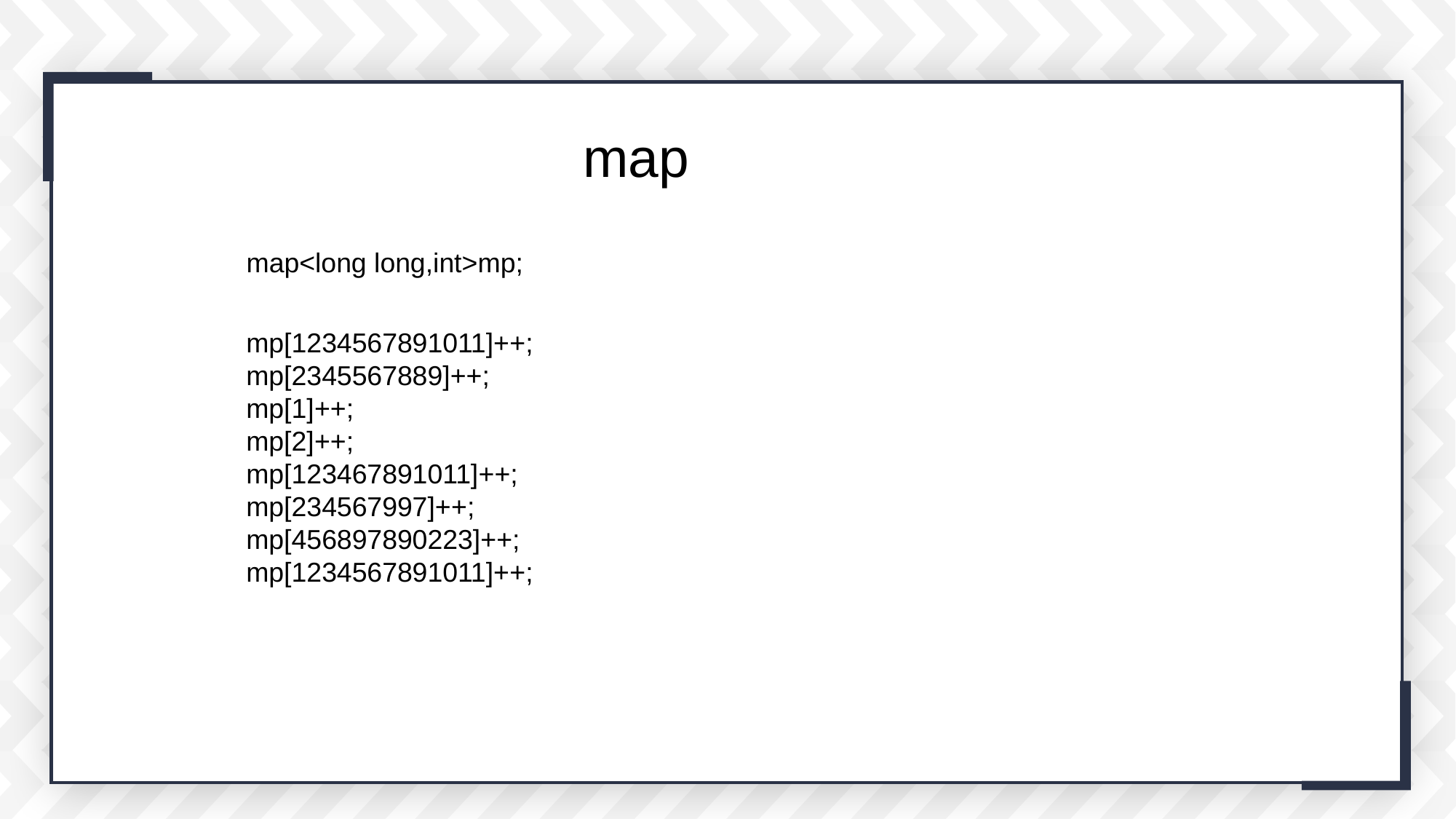

map

map<long long,int>mp;
输入
标题
mp[1234567891011]++;
mp[2345567889]++;
mp[1]++;
mp[2]++;
mp[123467891011]++;
mp[234567997]++;
mp[456897890223]++;
mp[1234567891011]++;

点击在此录入上述图表的综合描述说明，在此录入上述图表的综合描述说明。在此录入上述图表的综合描述说明，在此录入上述图表的综合描述说明